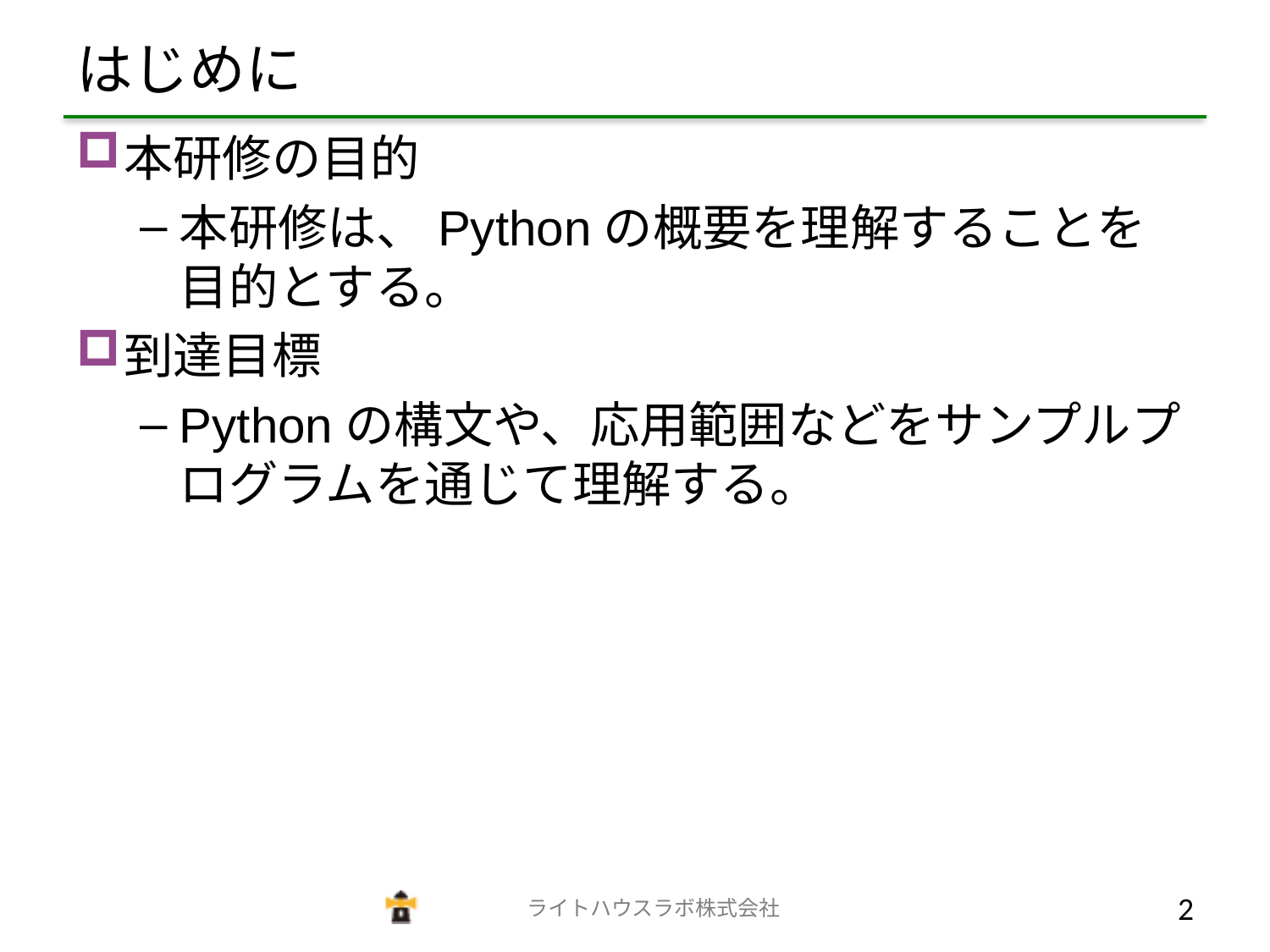

# はじめに
本研修の目的
本研修は、Pythonの概要を理解することを目的とする。
到達目標
Pythonの構文や、応用範囲などをサンプルプログラムを通じて理解する。

　　　　　　　　　　　　　ライトハウスラボ株式会社
2